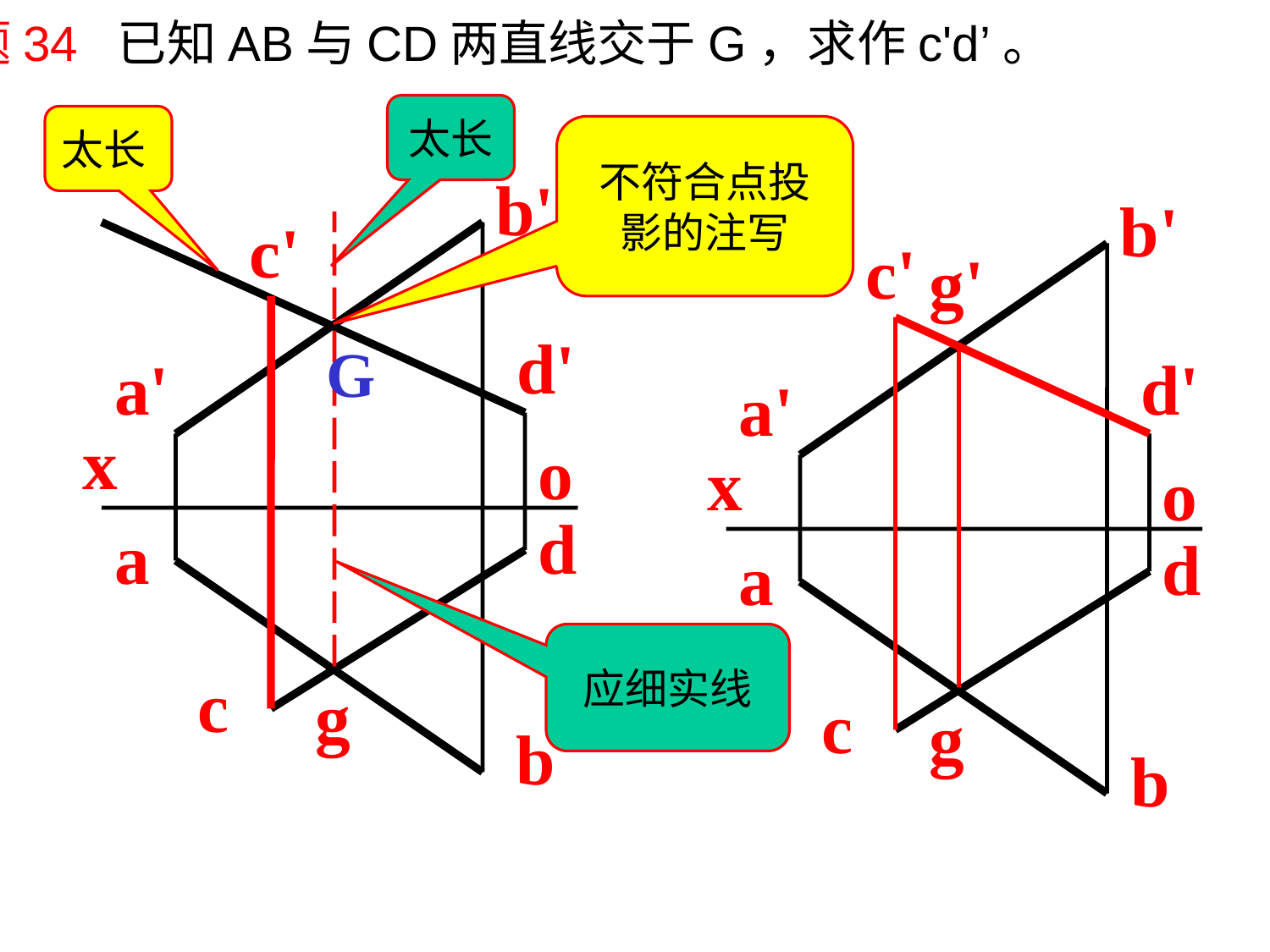

题34  已知AB与CD两直线交于G，求作c'd’。
太长
太长

不符合点投
影的注写

b'
b'
c'
g'

d'

a'
x

o

d

a

c
g
b
c'

d'
G
a'
x

o

d

a

应细实线
c
g
b